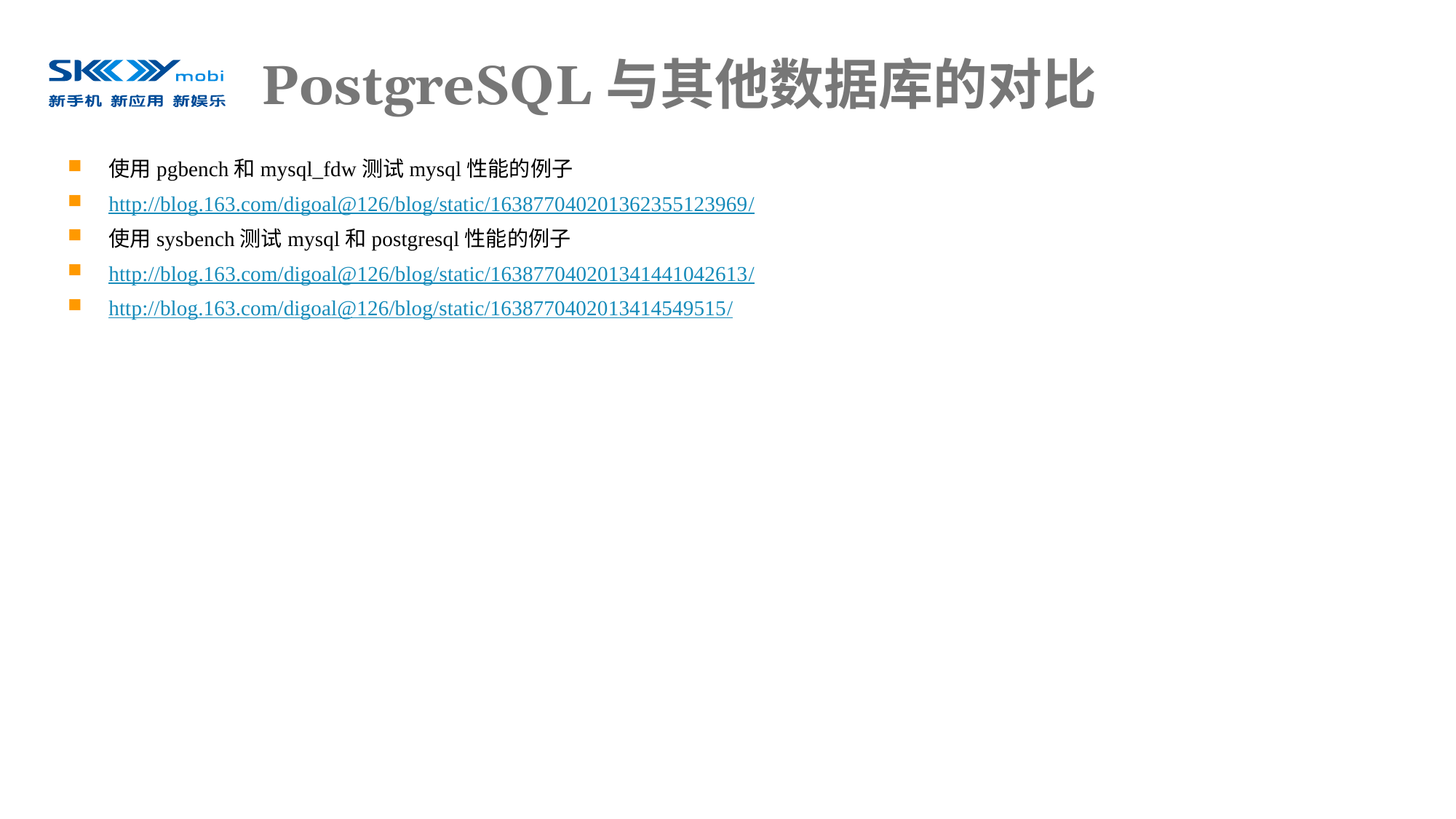

# PostgreSQL与其他数据库的对比
使用pgbench和mysql_fdw测试mysql性能的例子
http://blog.163.com/digoal@126/blog/static/163877040201362355123969/
使用sysbench测试mysql和postgresql性能的例子
http://blog.163.com/digoal@126/blog/static/163877040201341441042613/
http://blog.163.com/digoal@126/blog/static/1638770402013414549515/